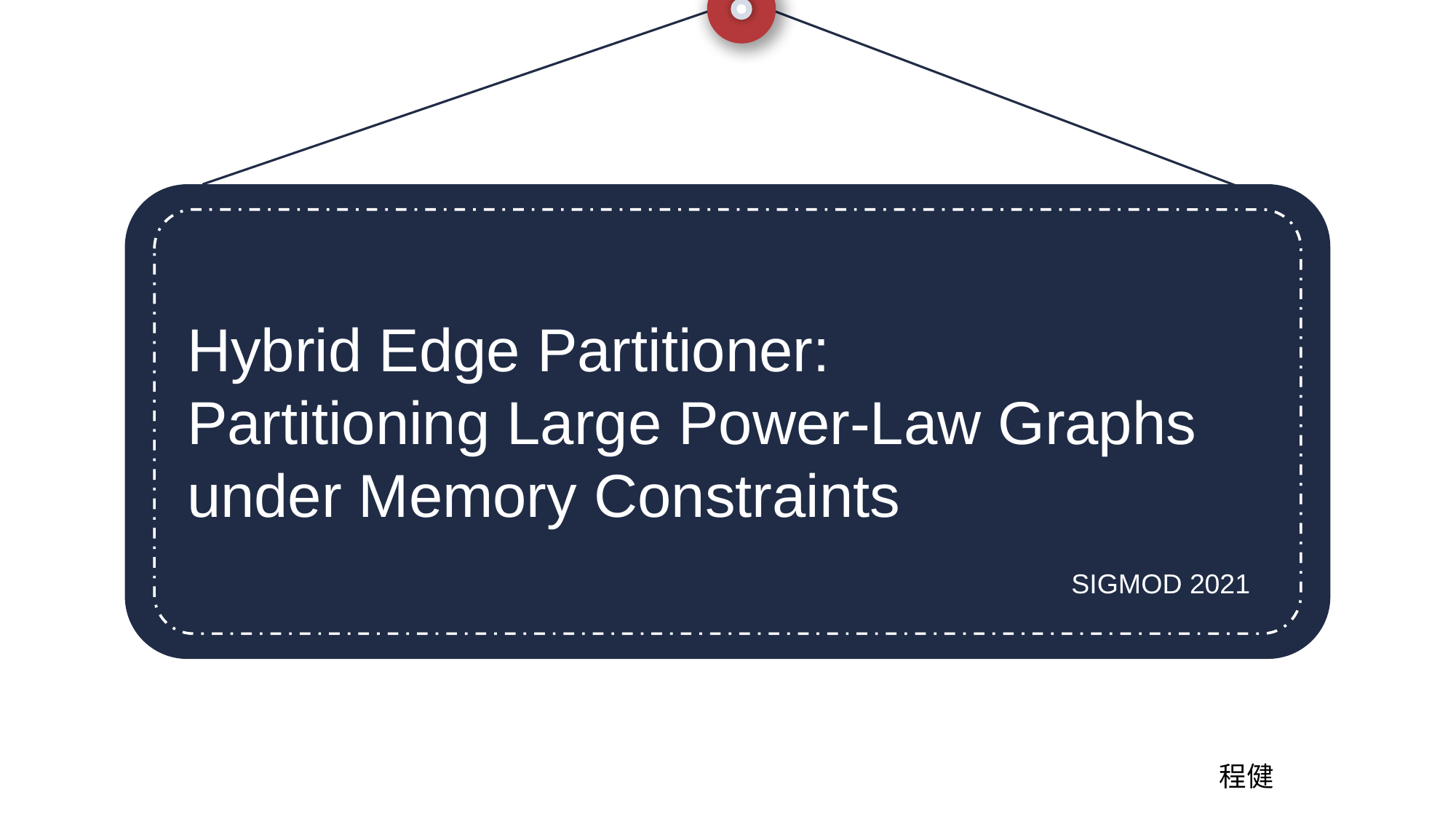

Hybrid Edge Partitioner:
Partitioning Large Power-Law Graphs under Memory Constraints
SIGMOD 2021
程健